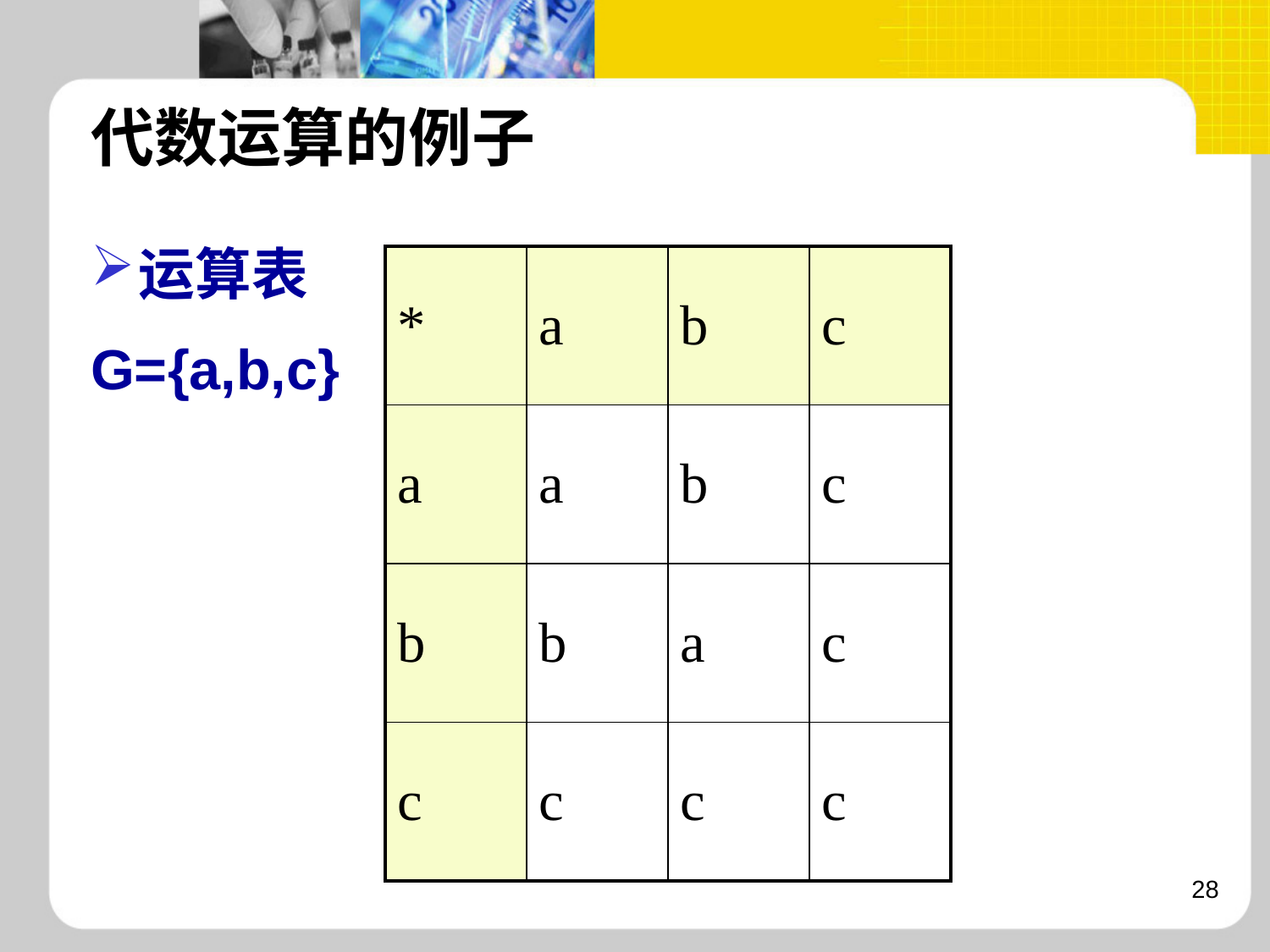

# 代数运算的例子
运算表
G={a,b,c}

| \* | a | b | c |
| --- | --- | --- | --- |
| a | a | b | c |
| b | b | a | c |
| c | c | c | c |
28